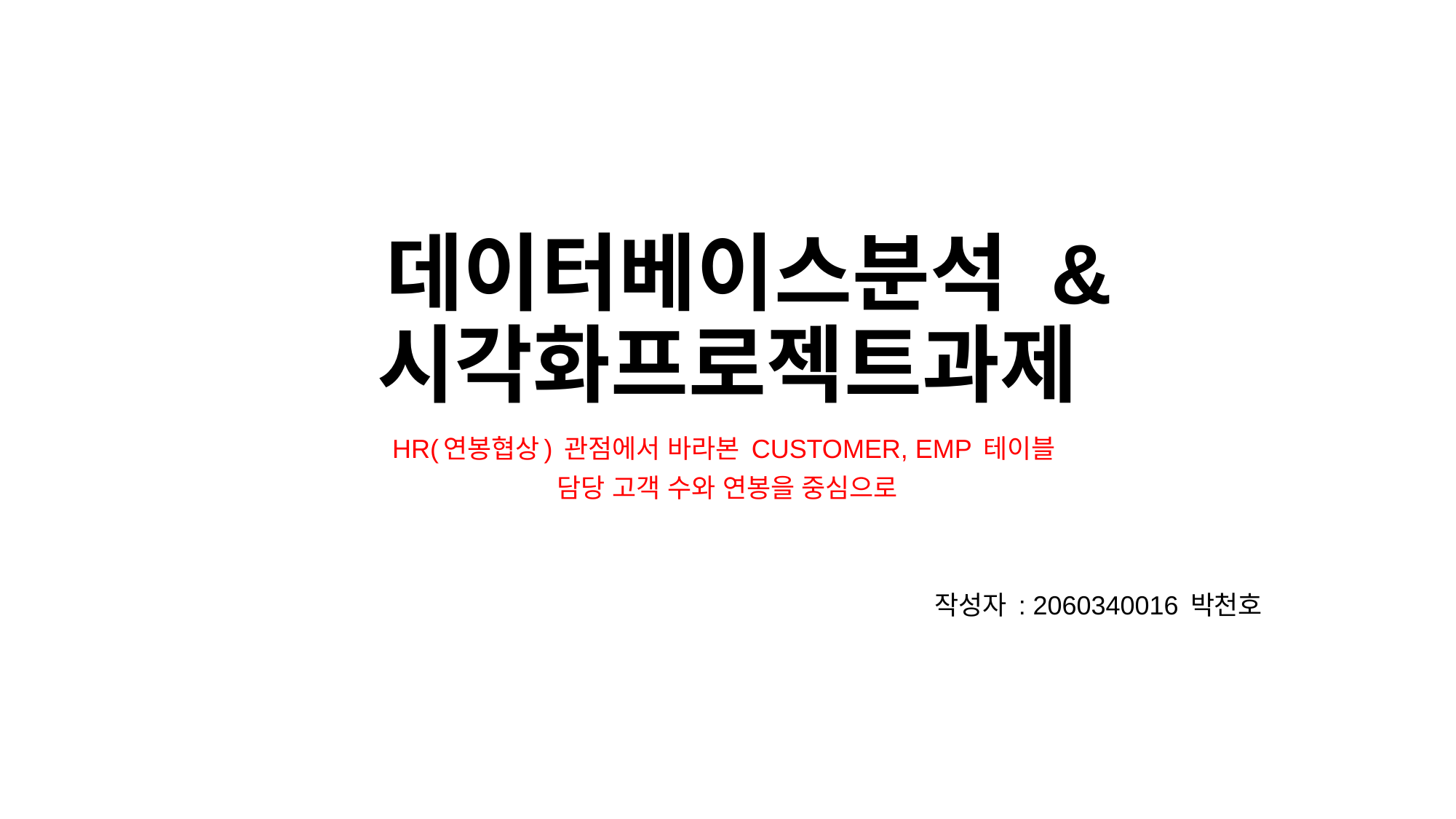

# 데이터베이스분석 & 시각화프로젝트과제
HR(연봉협상) 관점에서 바라본 CUSTOMER, EMP 테이블
담당 고객 수와 연봉을 중심으로

작성자 : 2060340016 박천호